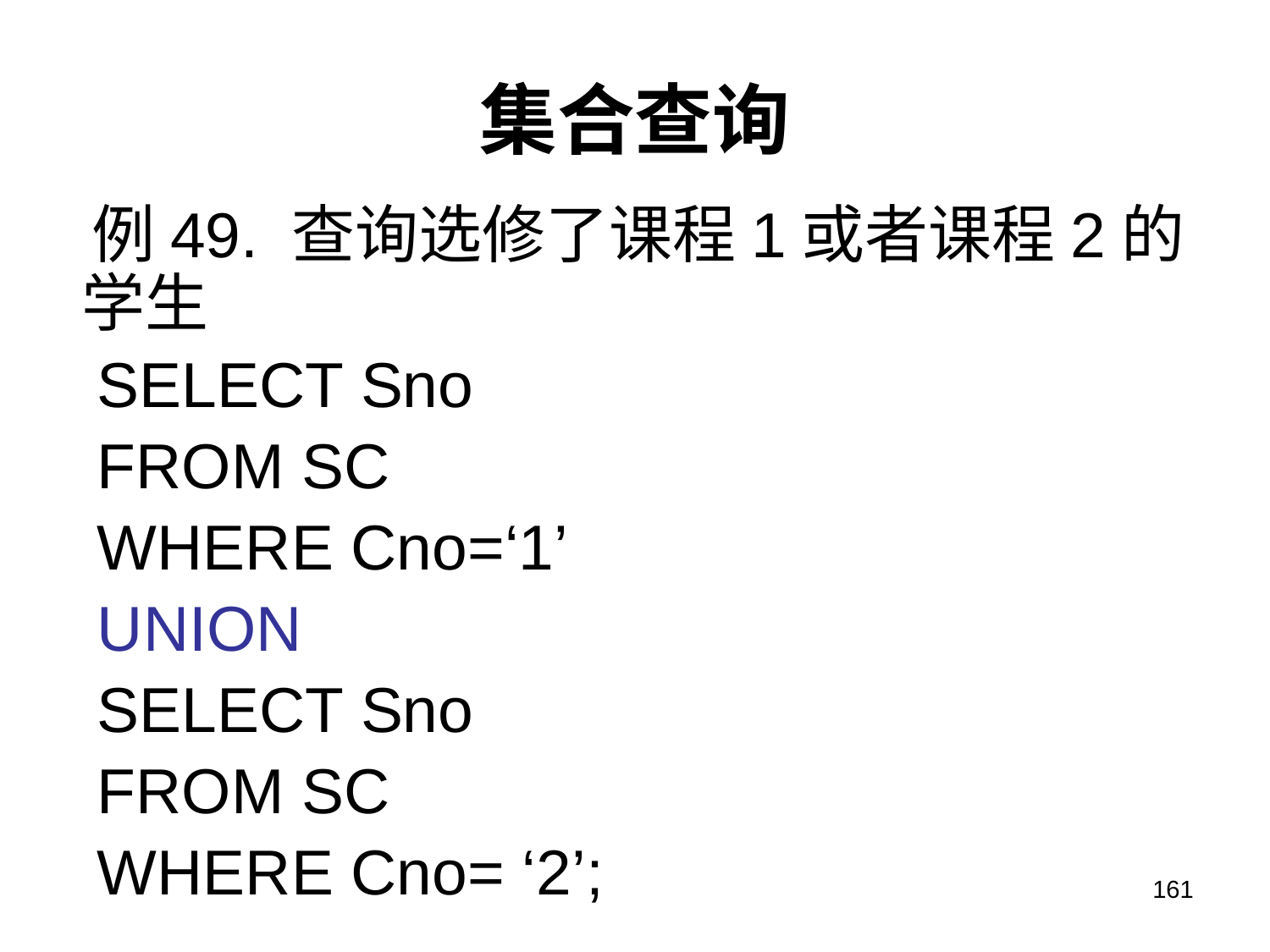

# 集合查询
   例49. 查询选修了课程1或者课程2的学生
SELECT Sno
FROM SC
WHERE Cno=‘1’
UNION
SELECT Sno
FROM SC
WHERE Cno= ‘2’;
161